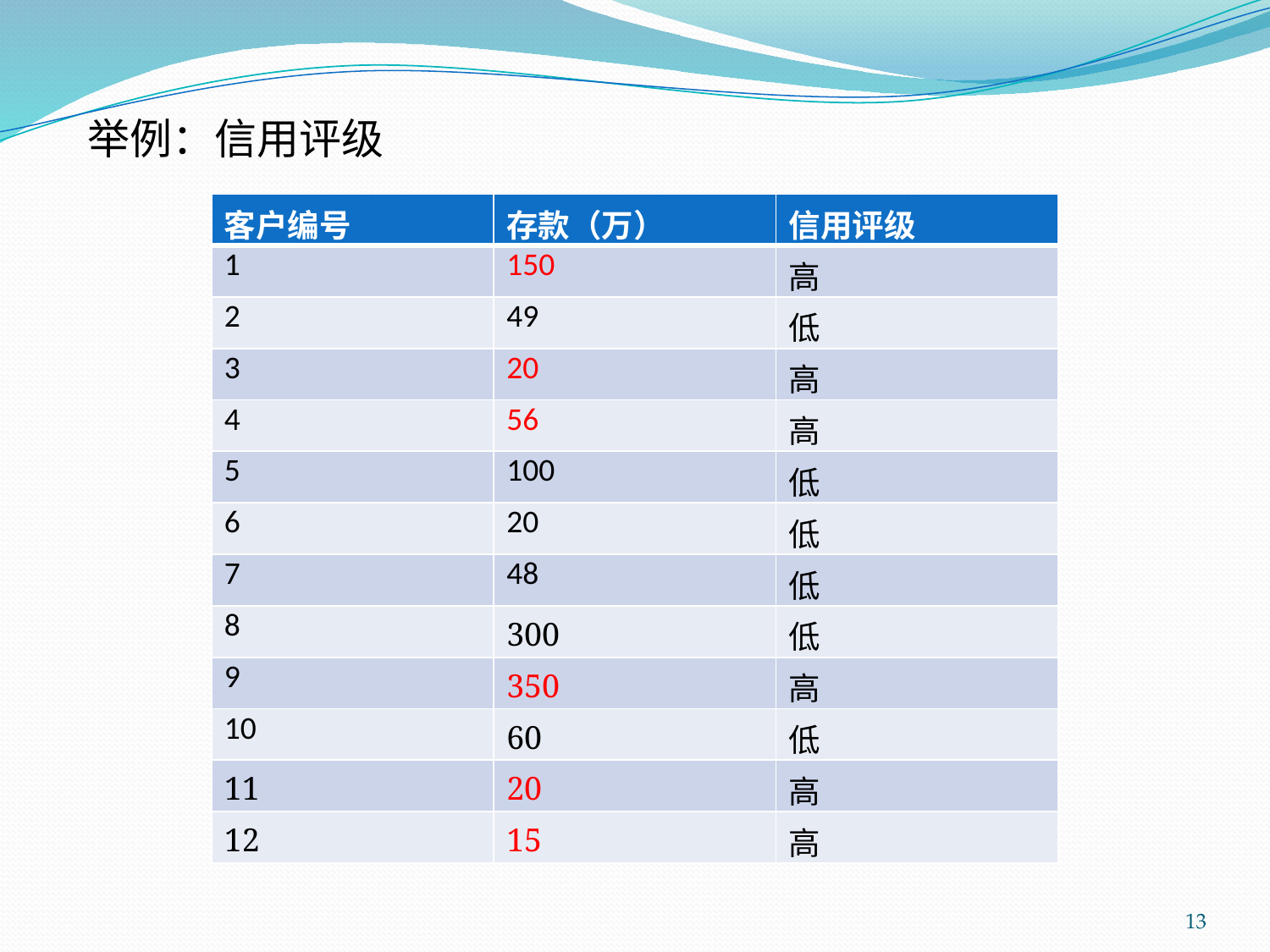

举例：信用评级

| 客户编号 | 存款（万） | 信用评级 |
| --- | --- | --- |
| 1 | 150 | 高 |
| 2 | 49 | 低 |
| 3 | 20 | 高 |
| 4 | 56 | 高 |
| 5 | 100 | 低 |
| 6 | 20 | 低 |
| 7 | 48 | 低 |
| 8 | 300 | 低 |
| 9 | 350 | 高 |
| 10 | 60 | 低 |
| 11 | 20 | 高 |
| 12 | 15 | 高 |
13